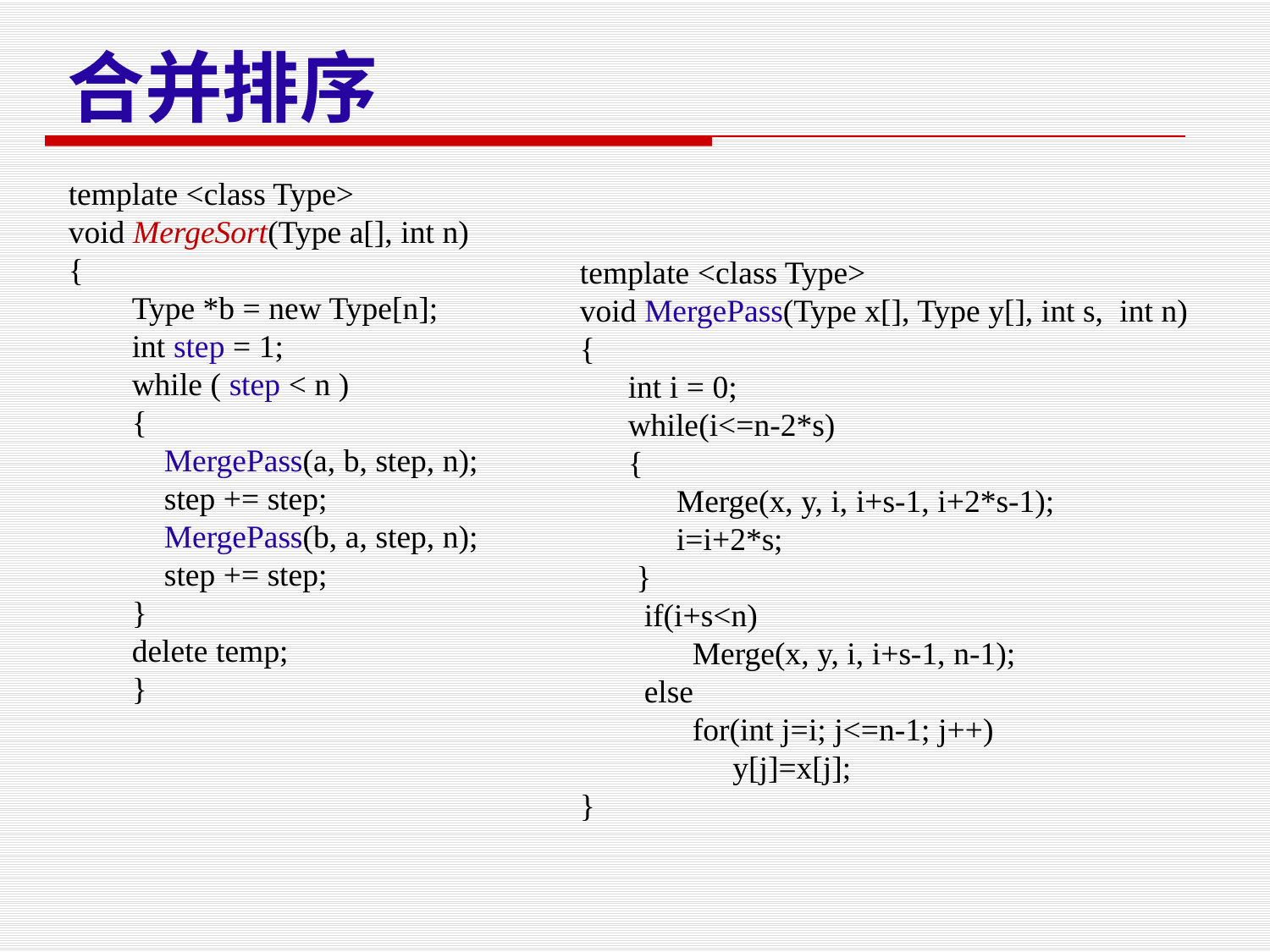

合并排序
template <class Type>
void MergeSort(Type a[], int n)
{
Type *b = new Type[n];
int step = 1;
while ( step < n )
{
    MergePass(a, b, step, n);
    step += step;
    MergePass(b, a, step, n);
    step += step;
}
delete temp;
}

template <class Type>
void MergePass(Type x[], Type y[], int s,  int n)
{
      int i = 0;
      while(i<=n-2*s)
      {
            Merge(x, y, i, i+s-1, i+2*s-1);
            i=i+2*s;
       }
        if(i+s<n)
              Merge(x, y, i, i+s-1, n-1);
        else
              for(int j=i; j<=n-1; j++)
                   y[j]=x[j];
}